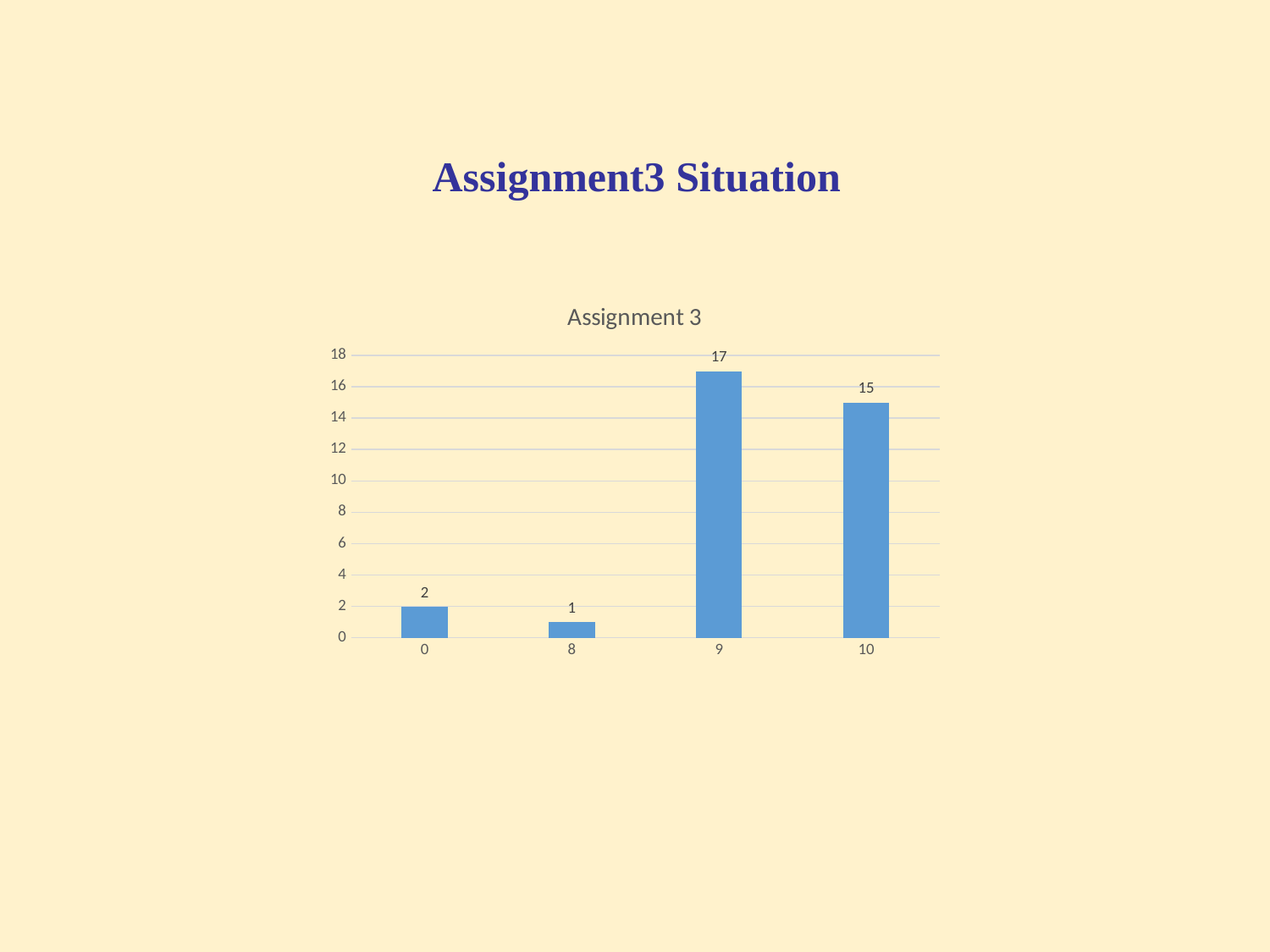

Assignment3 Situation

### Chart: Assignment 3

| Category | 汇总 |
|---|---|
| 0 | 2.0 |
| 8 | 1.0 |
| 9 | 17.0 |
| 10 | 15.0 |